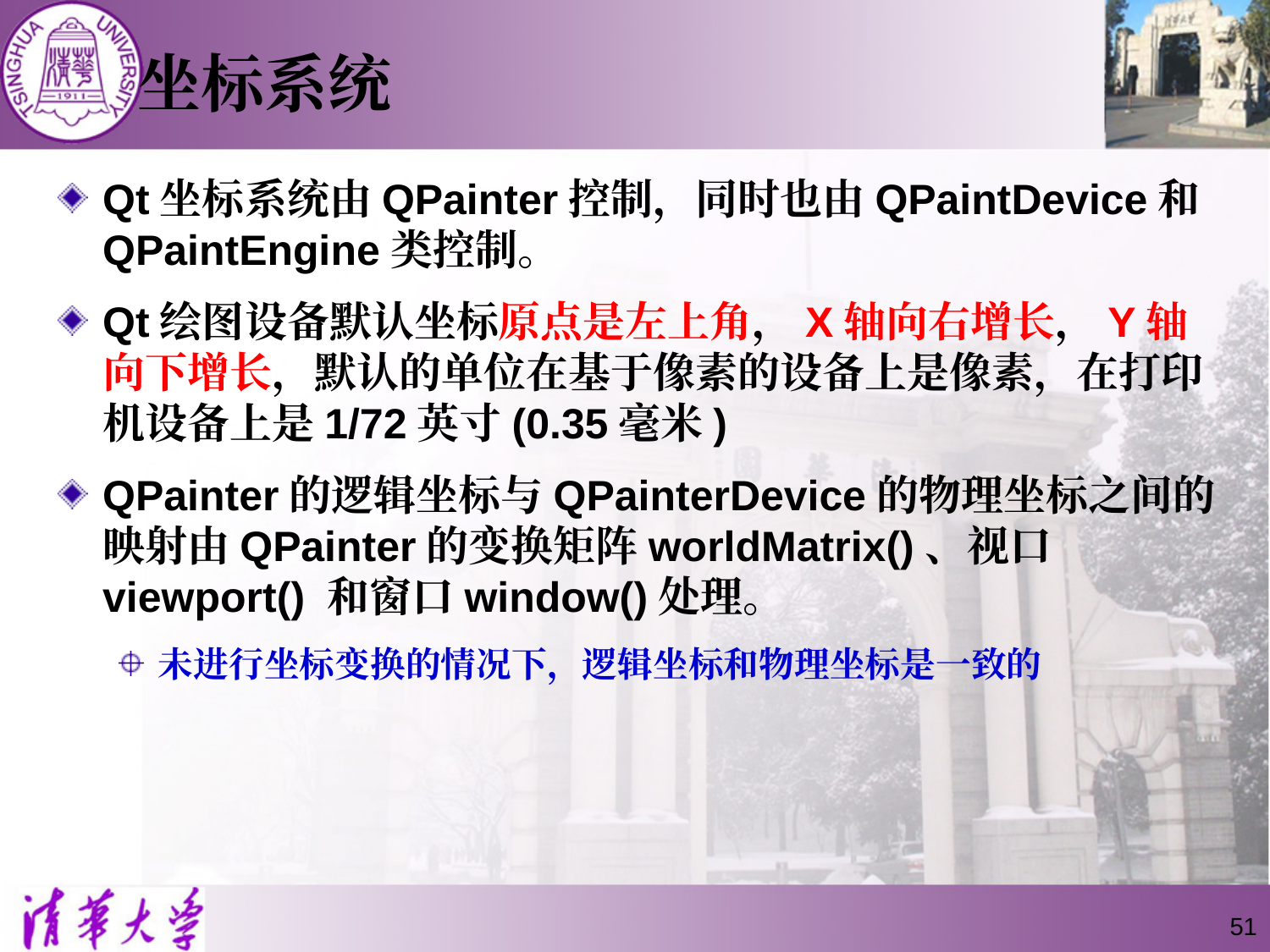

# 坐标系统
Qt坐标系统由QPainter控制，同时也由QPaintDevice和QPaintEngine类控制。
Qt绘图设备默认坐标原点是左上角，X轴向右增长，Y轴向下增长，默认的单位在基于像素的设备上是像素，在打印机设备上是1/72英寸(0.35毫米)
QPainter的逻辑坐标与QPainterDevice的物理坐标之间的映射由QPainter的变换矩阵worldMatrix()、视口viewport() 和窗口window()处理。
未进行坐标变换的情况下，逻辑坐标和物理坐标是一致的
51